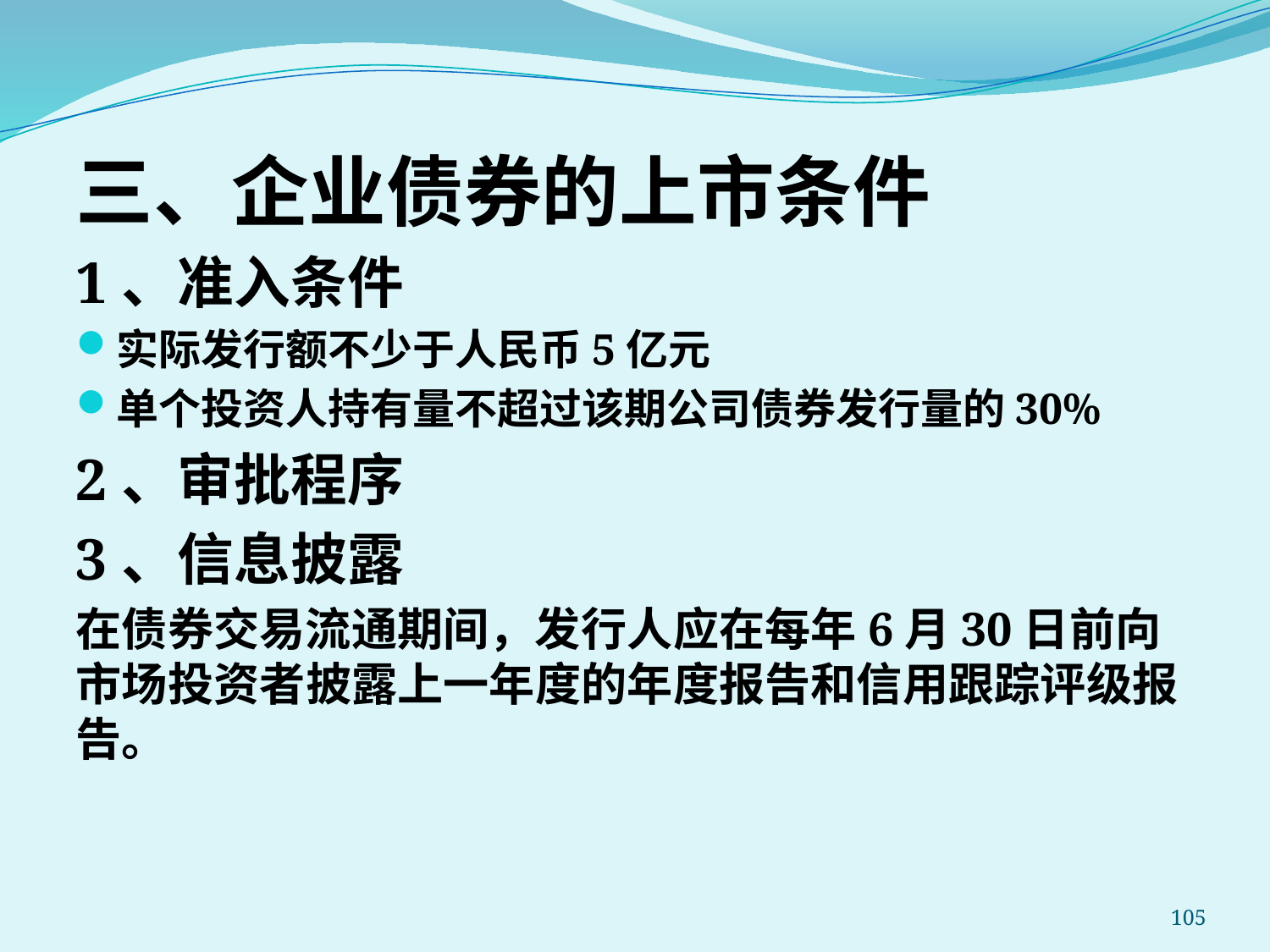

三、企业债券的上市条件
1、准入条件
实际发行额不少于人民币5亿元
单个投资人持有量不超过该期公司债券发行量的30%
2、审批程序
3、信息披露
在债券交易流通期间，发行人应在每年6月30日前向市场投资者披露上一年度的年度报告和信用跟踪评级报告。

105